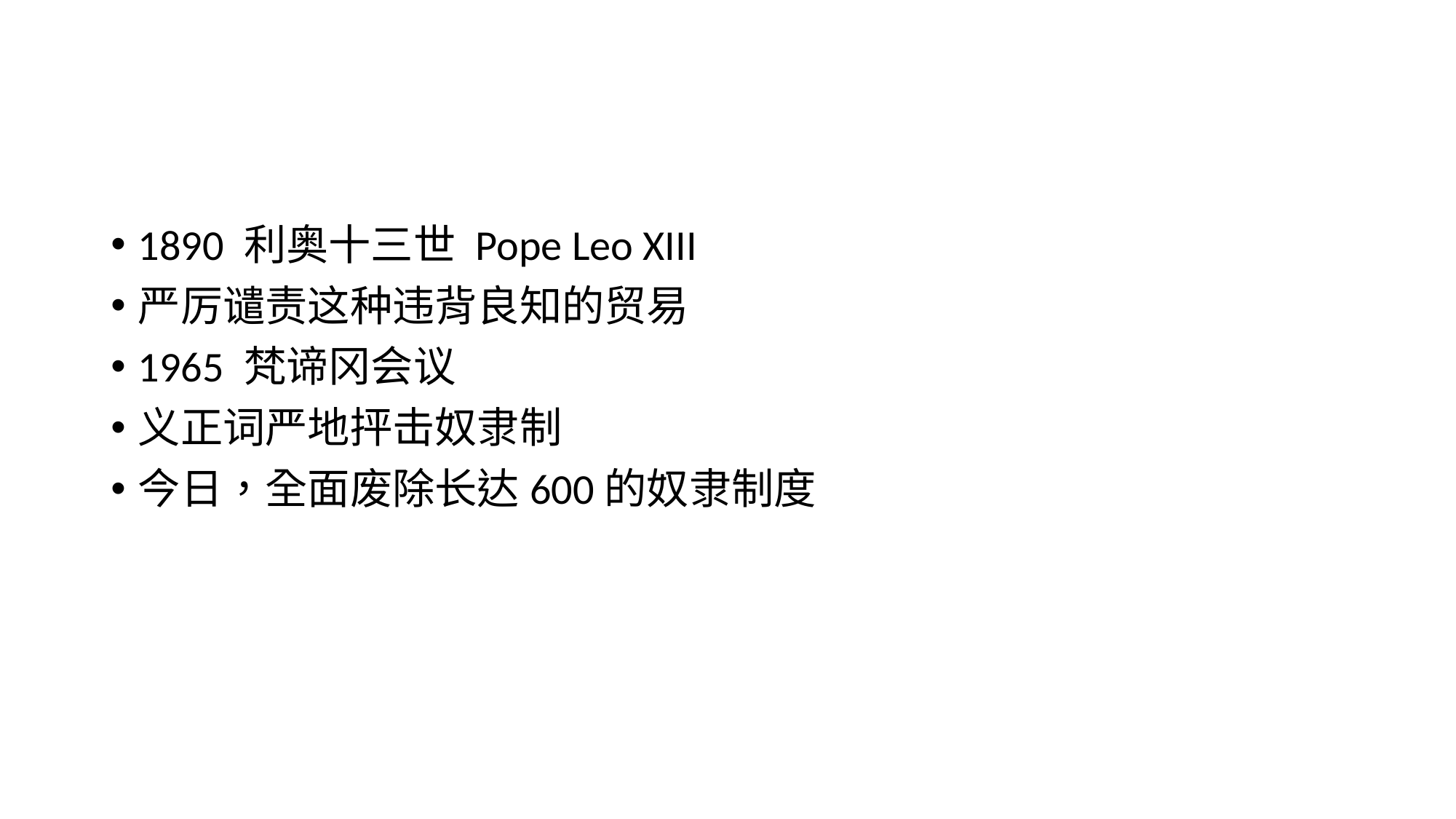

#
1890 利奥十三世 Pope Leo XIII
严厉谴责这种违背良知的贸易
1965 梵谛冈会议
义正词严地抨击奴隶制
今日，全面废除长达600的奴隶制度